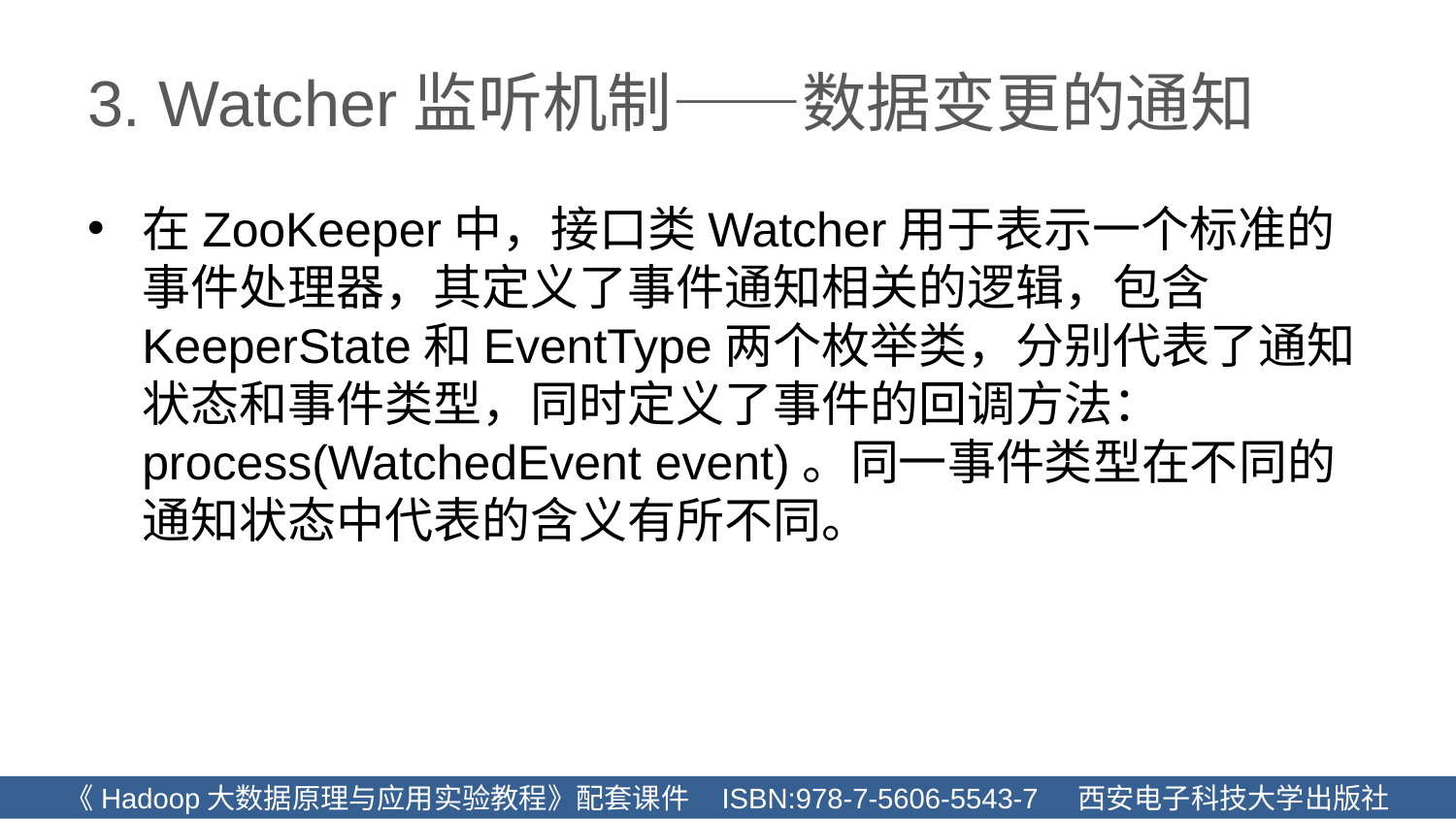

# 3. Watcher监听机制——数据变更的通知
在ZooKeeper中，接口类Watcher用于表示一个标准的事件处理器，其定义了事件通知相关的逻辑，包含KeeperState和EventType两个枚举类，分别代表了通知状态和事件类型，同时定义了事件的回调方法：process(WatchedEvent event)。同一事件类型在不同的通知状态中代表的含义有所不同。